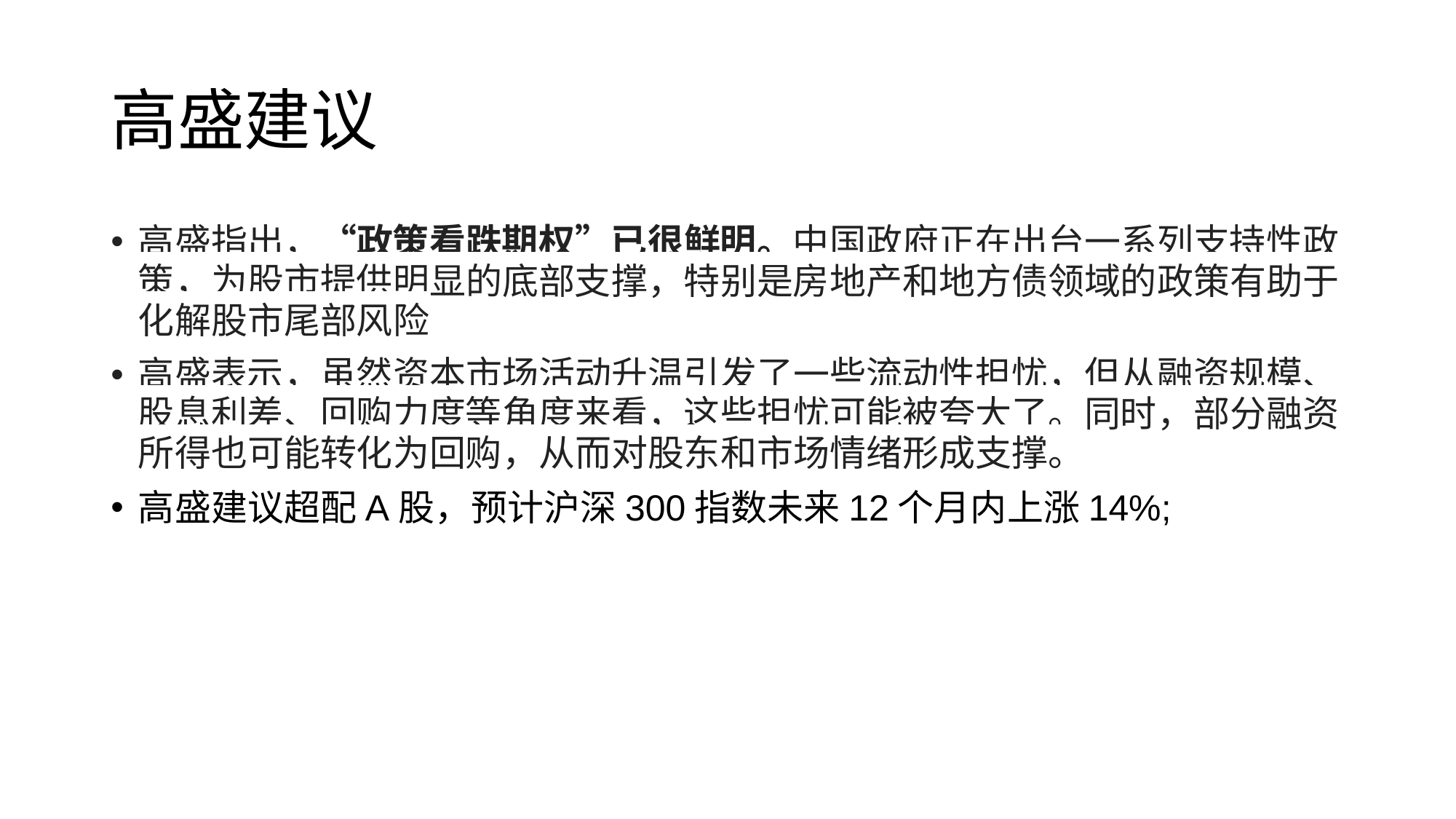

# 高盛建议
高盛指出，“政策看跌期权”已很鲜明。中国政府正在出台一系列支持性政策，为股市提供明显的底部支撑，特别是房地产和地方债领域的政策有助于化解股市尾部风险
高盛表示，虽然资本市场活动升温引发了一些流动性担忧，但从融资规模、股息利差、回购力度等角度来看，这些担忧可能被夸大了。同时，部分融资所得也可能转化为回购，从而对股东和市场情绪形成支撑。
高盛建议超配A股，预计沪深300指数未来12个月内上涨14%;